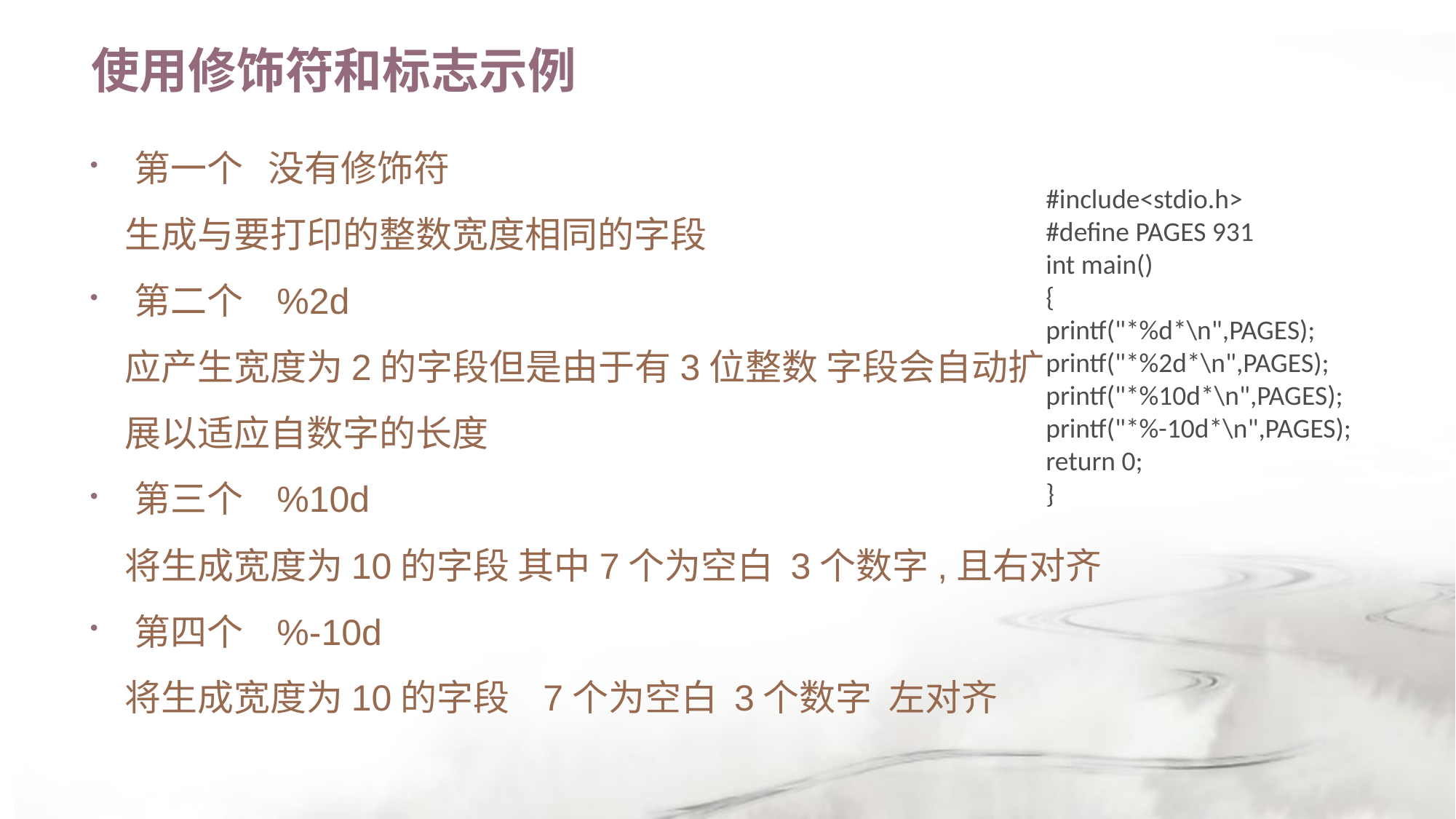

# 使用修饰符和标志示例
第一个   没有修饰符
   生成与要打印的整数宽度相同的字段
第二个   %2d
   应产生宽度为2的字段但是由于有3位整数 字段会自动扩
   展以适应自数字的长度
第三个   %10d
   将生成宽度为10的字段 其中7个为空白 3个数字,且右对齐
第四个   %-10d
   将生成宽度为10的字段   7个为空白 3个数字  左对齐

#include<stdio.h>
#define PAGES 931
int main()
{
printf("*%d*\n",PAGES);
printf("*%2d*\n",PAGES);
printf("*%10d*\n",PAGES);
printf("*%-10d*\n",PAGES);
return 0;
}